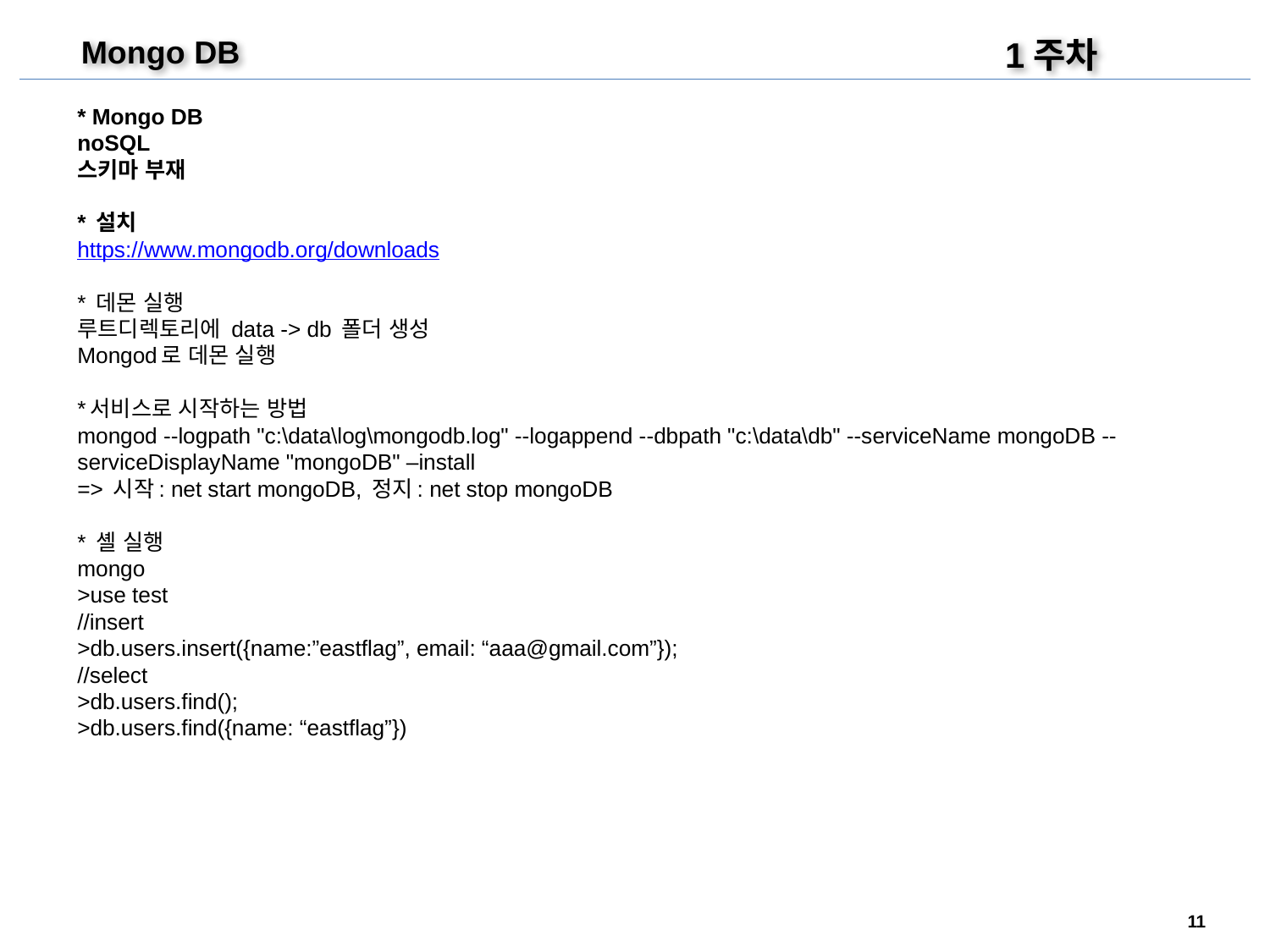

1주차
Mongo DB
* Mongo DB
noSQL
스키마 부재

* 설치
https://www.mongodb.org/downloads

* 데몬 실행
루트디렉토리에 data -> db 폴더 생성
Mongod로 데몬 실행

*서비스로 시작하는 방법
mongod --logpath "c:\data\log\mongodb.log" --logappend --dbpath "c:\data\db" --serviceName mongoDB --serviceDisplayName "mongoDB" –install
=> 시작: net start mongoDB, 정지: net stop mongoDB

* 셸 실행
mongo
>use test
//insert
>db.users.insert({name:”eastflag”, email: “aaa@gmail.com”});
//select
>db.users.find();
>db.users.find({name: “eastflag”})